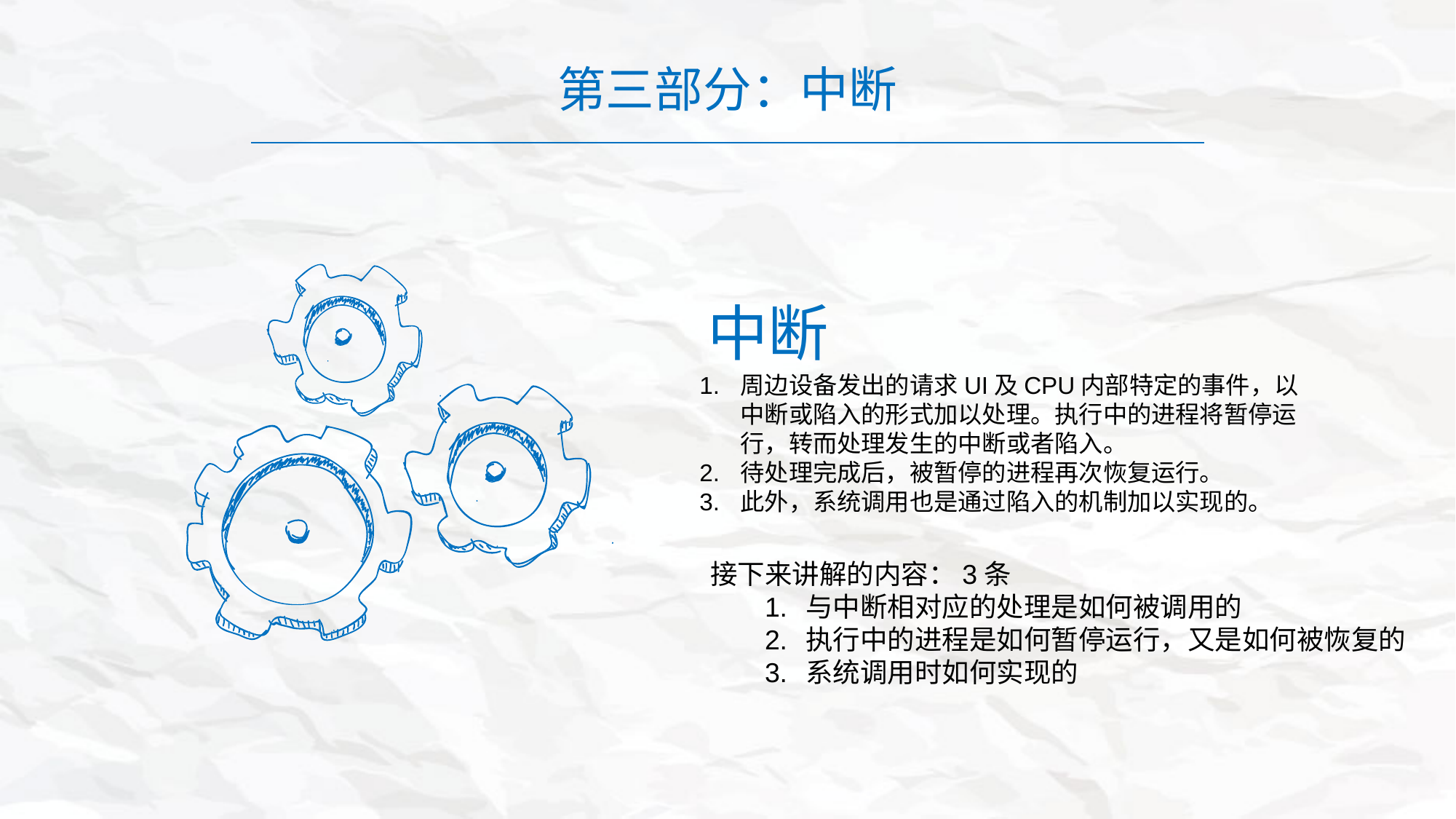

第三部分：中断

中断
周边设备发出的请求UI及CPU内部特定的事件，以中断或陷入的形式加以处理。执行中的进程将暂停运行，转而处理发生的中断或者陷入。
待处理完成后，被暂停的进程再次恢复运行。
此外，系统调用也是通过陷入的机制加以实现的。
接下来讲解的内容：3条
与中断相对应的处理是如何被调用的
执行中的进程是如何暂停运行，又是如何被恢复的
系统调用时如何实现的